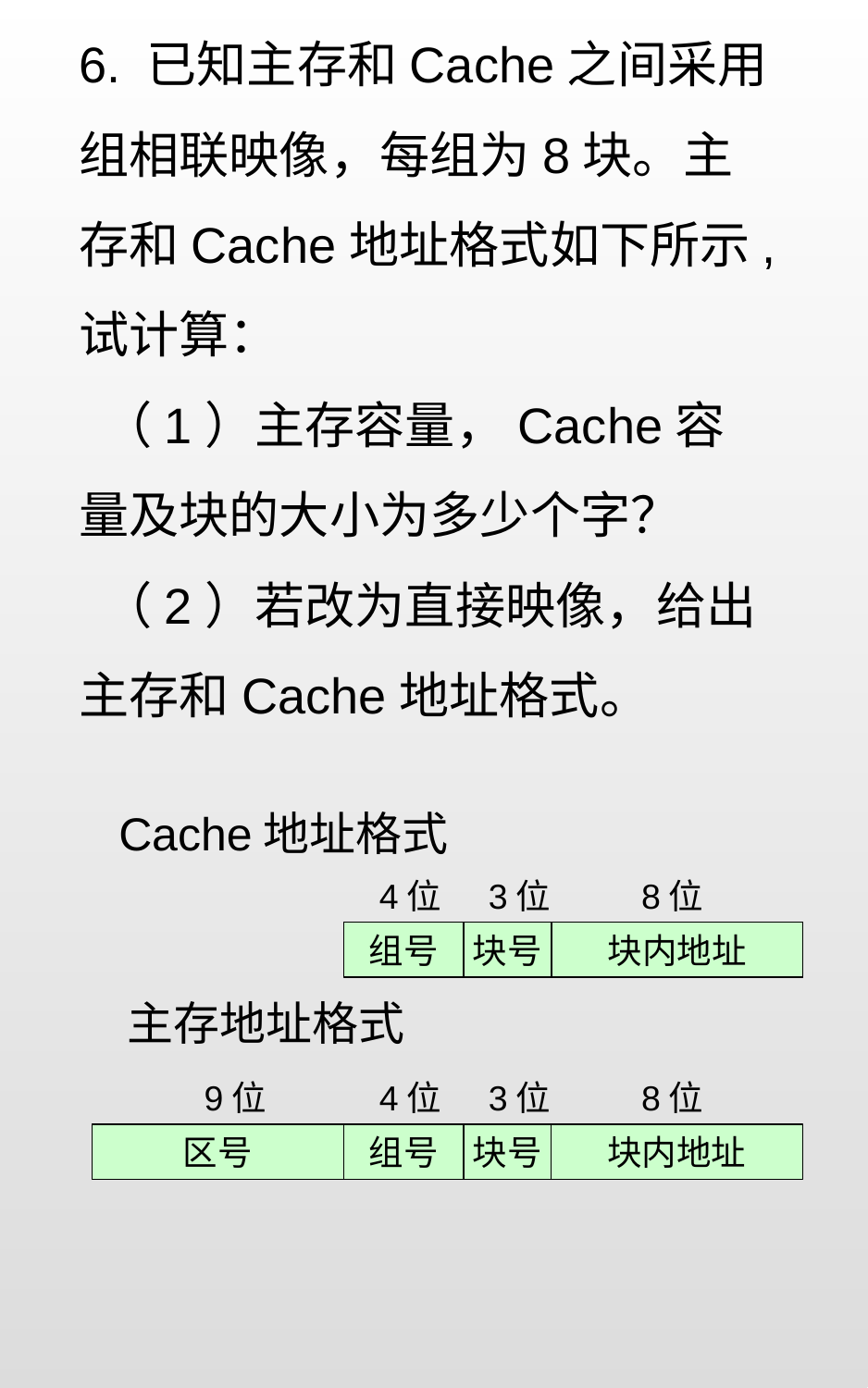

6. 已知主存和Cache之间采用组相联映像，每组为8块。主存和Cache地址格式如下所示,试计算：
 （1）主存容量，Cache容量及块的大小为多少个字？
 （2）若改为直接映像，给出主存和Cache地址格式。
 Cache地址格式
4位
3位
8位
块号
组号
块内地址
 主存地址格式
9位
4位
3位
8位
块号
组号
块内地址
区号